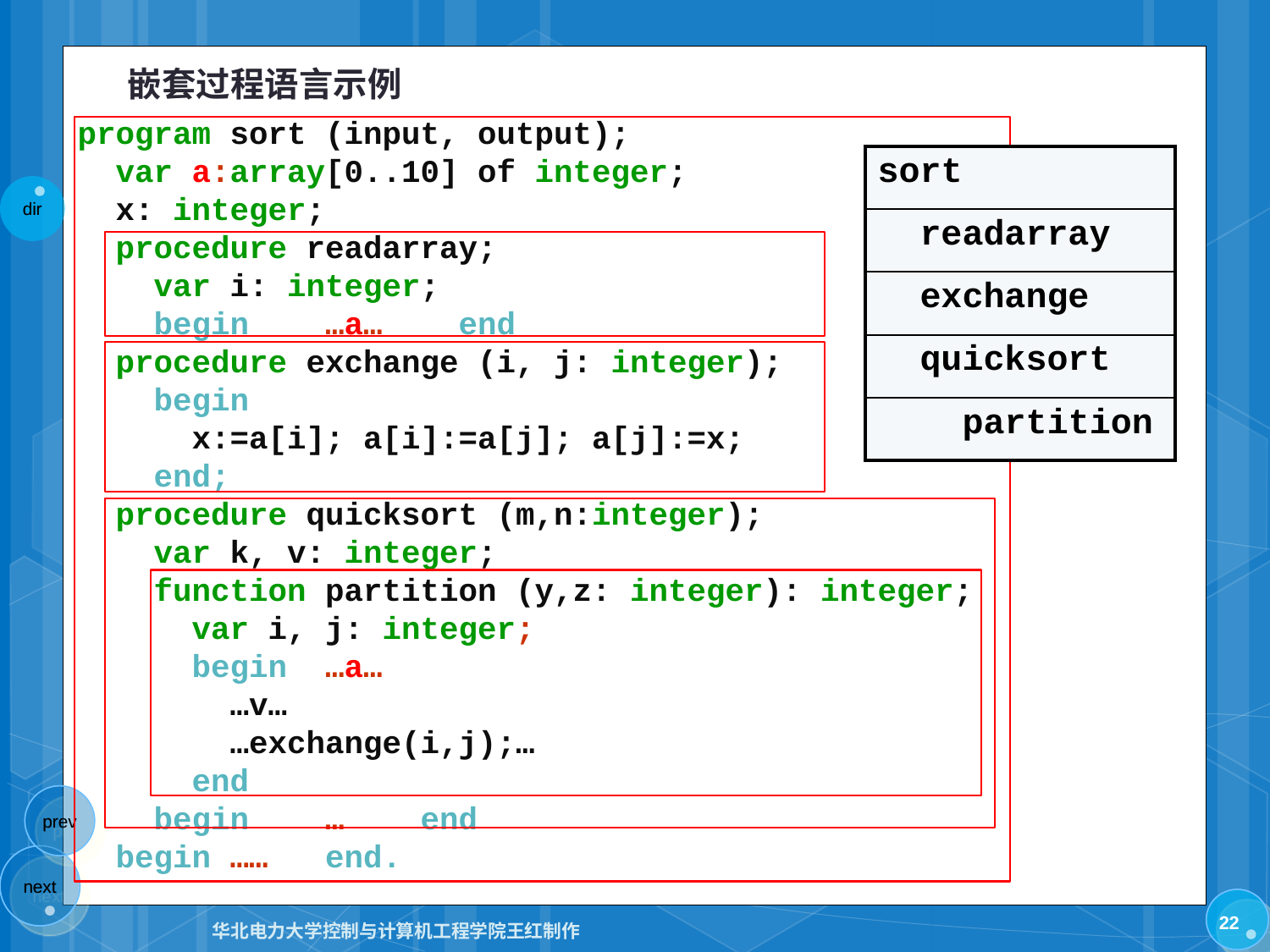

# 嵌套过程语言示例
program sort (input, output);
  var a:array[0..10] of integer;
  x: integer;
  procedure readarray;
    var i: integer;
    begin    …a…    end
  procedure exchange (i, j: integer);
    begin
      x:=a[i]; a[i]:=a[j]; a[j]:=x;
    end;
  procedure quicksort (m,n:integer);
    var k, v: integer;
    function partition (y,z: integer): integer;
      var i, j: integer;
      begin  …a…
        …v…
        …exchange(i,j);…
      end
    begin    …    end
  begin ……   end.

| sort |
| --- |
| readarray |
| exchange |
| quicksort |
| partition |

22
华北电力大学控制与计算机工程学院王红制作